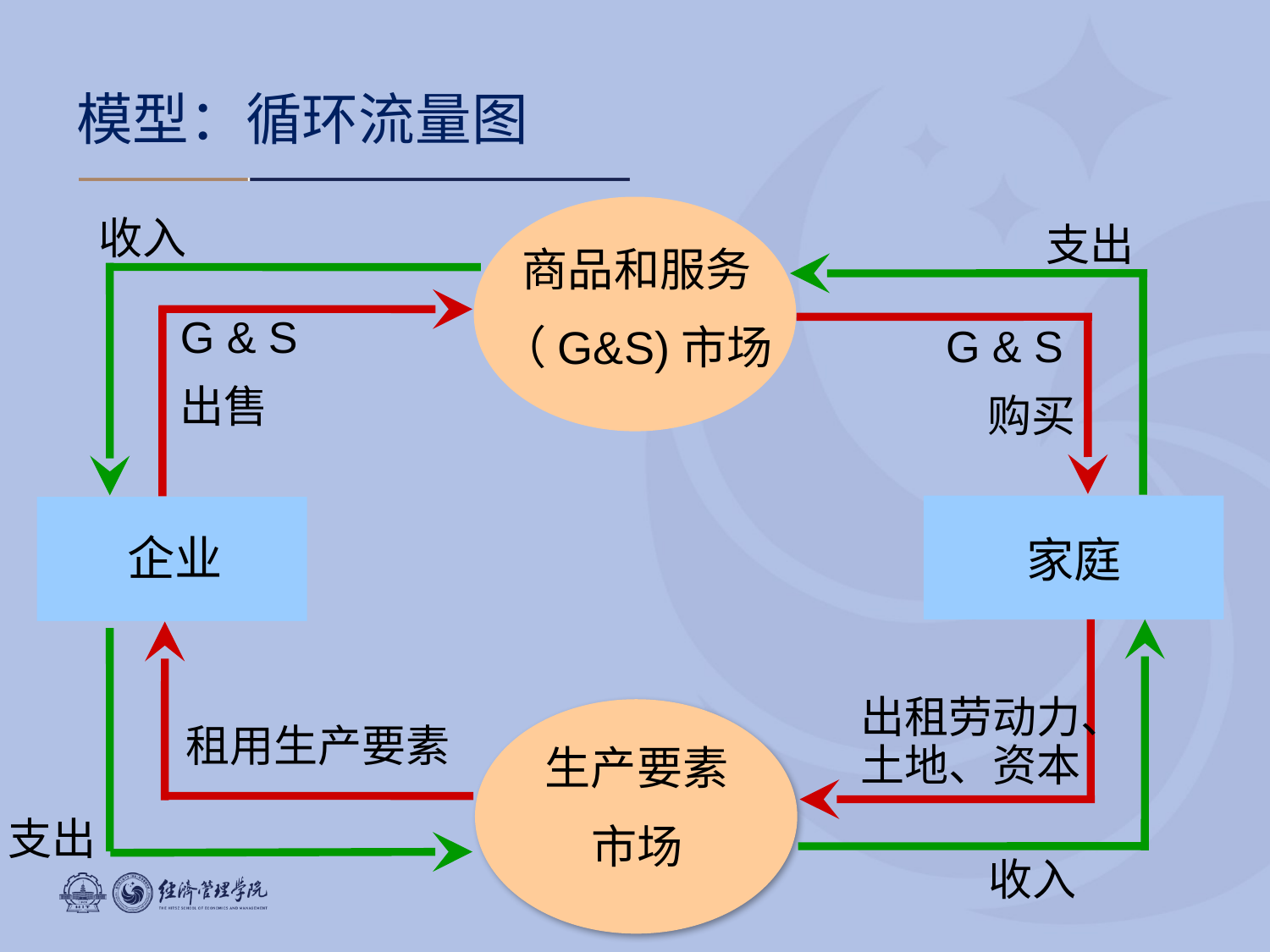

# 模型：循环流量图

商品和服务
（G&S)市场

收入
          支出

G & S
出售

G & S
购买

家庭

企业

            收入

出租劳动力、土地、资本

租用生产要素

生产要素
市场
          支出